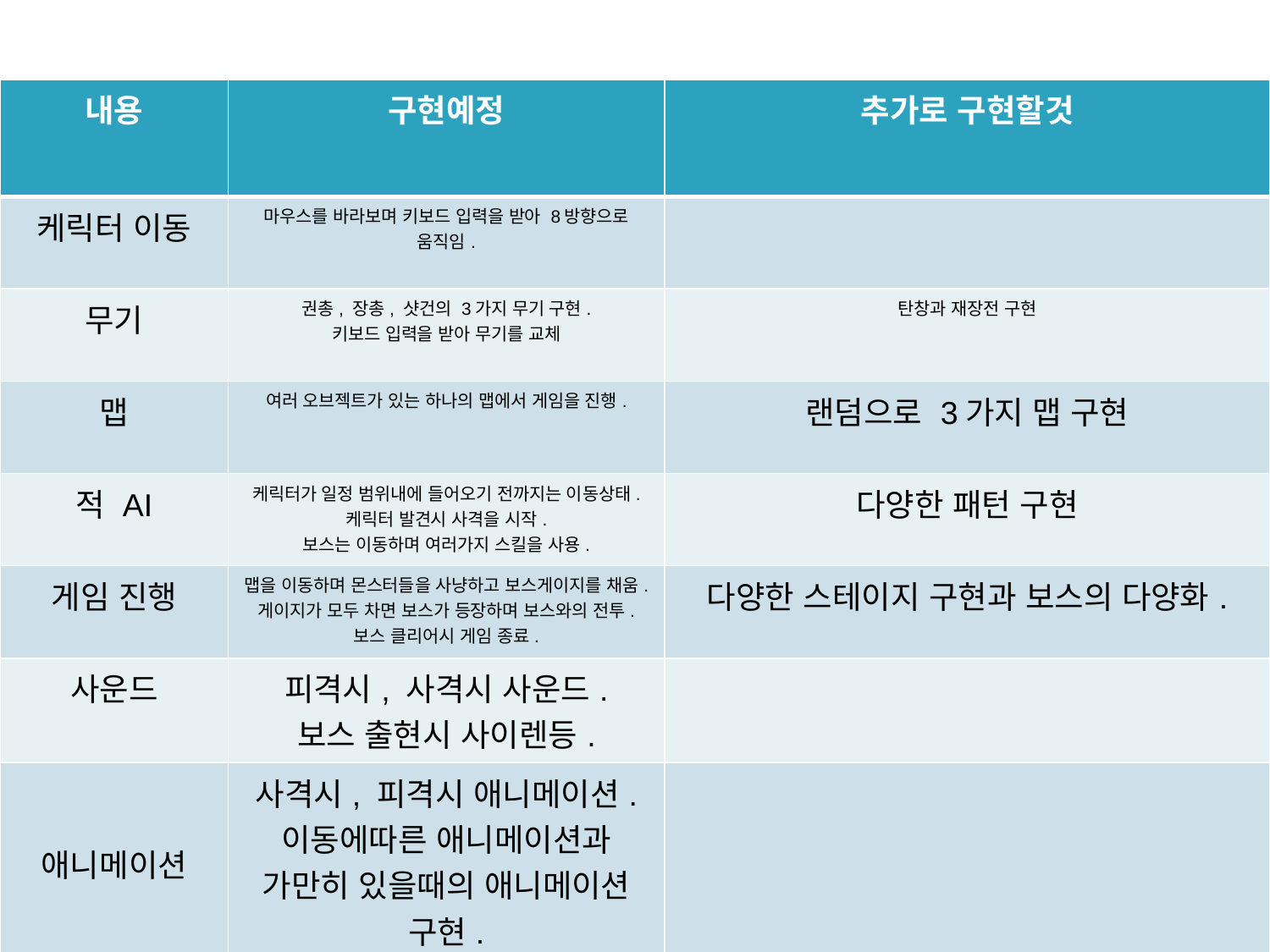

#
| 내용 | 구현예정 | 추가로 구현할것 |
| --- | --- | --- |
| 케릭터 이동 | 마우스를 바라보며 키보드 입력을 받아 8방향으로 움직임. |  |
| 무기 | 권총, 장총, 샷건의 3가지 무기 구현. 키보드 입력을 받아 무기를 교체 | 탄창과 재장전 구현 |
| 맵 | 여러 오브젝트가 있는 하나의 맵에서 게임을 진행. | 랜덤으로 3가지 맵 구현 |
| 적 AI | 케릭터가 일정 범위내에 들어오기 전까지는 이동상태. 케릭터 발견시 사격을 시작. 보스는 이동하며 여러가지 스킬을 사용. | 다양한 패턴 구현 |
| 게임 진행 | 맵을 이동하며 몬스터들을 사냥하고 보스게이지를 채움. 게이지가 모두 차면 보스가 등장하며 보스와의 전투. 보스 클리어시 게임 종료. | 다양한 스테이지 구현과 보스의 다양화. |
| 사운드 | 피격시, 사격시 사운드. 보스 출현시 사이렌등. |  |
| 애니메이션 | 사격시, 피격시 애니메이션. 이동에따른 애니메이션과 가만히 있을때의 애니메이션 구현. |  |